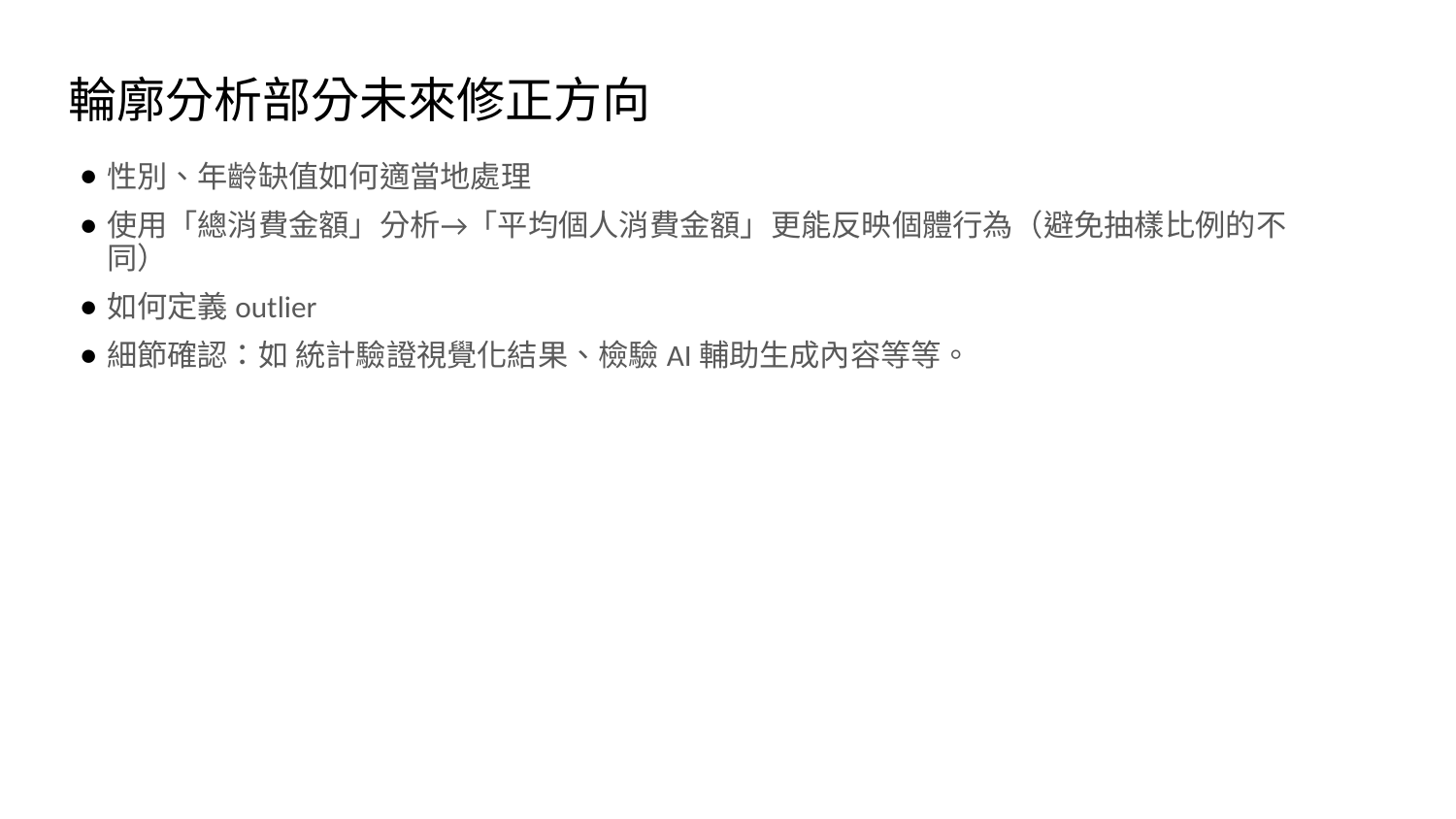

# 輪廓分析部分未來修正方向
性別、年齡缺值如何適當地處理
使用「總消費金額」分析→「平均個人消費金額」更能反映個體行為（避免抽樣比例的不同）
如何定義outlier
細節確認：如 統計驗證視覺化結果、檢驗AI輔助生成內容等等。